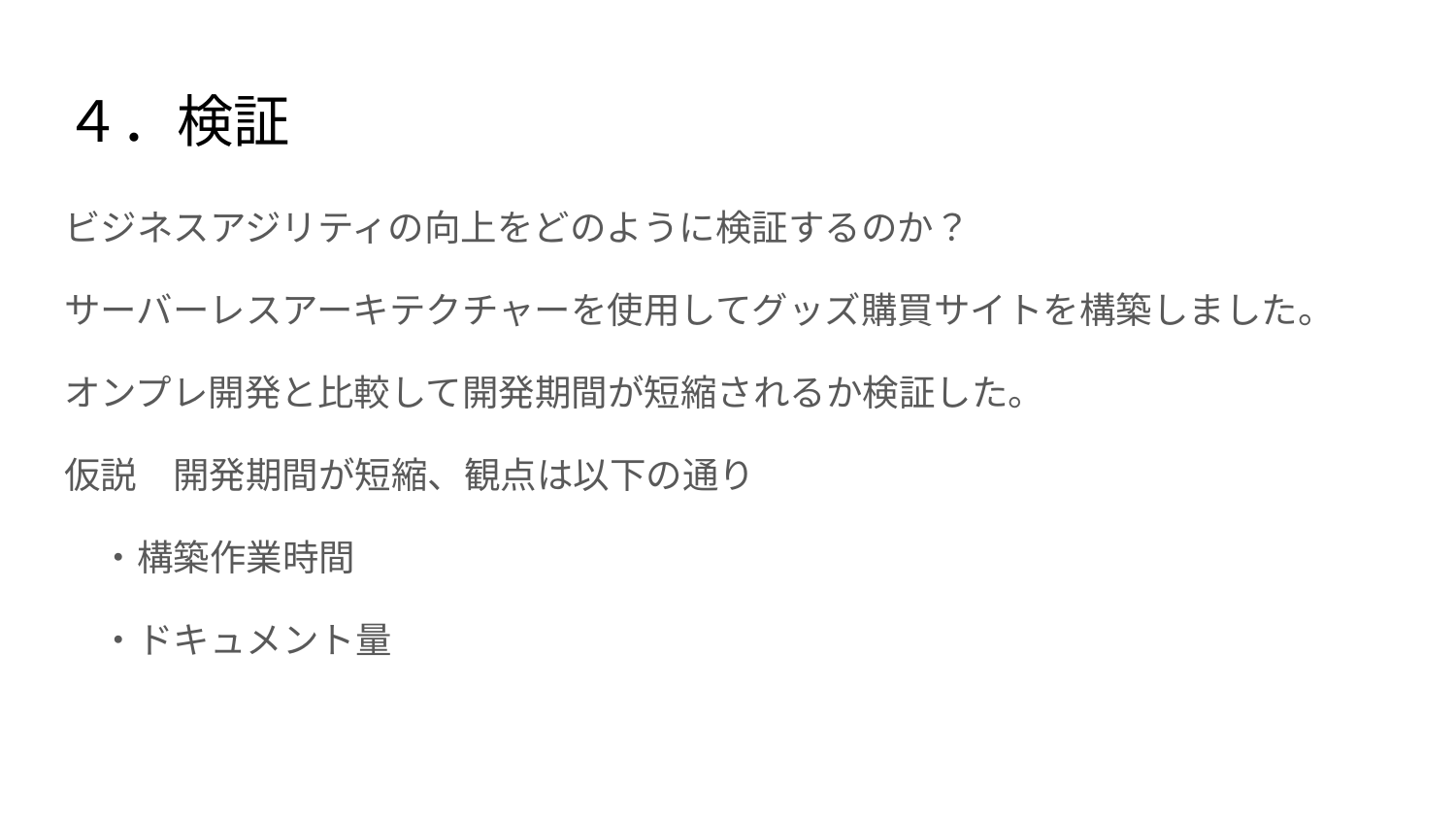

# ４．検証
ビジネスアジリティの向上をどのように検証するのか？
サーバーレスアーキテクチャーを使用してグッズ購買サイトを構築しました。
オンプレ開発と比較して開発期間が短縮されるか検証した。
仮説　開発期間が短縮、観点は以下の通り
　・構築作業時間
　・ドキュメント量